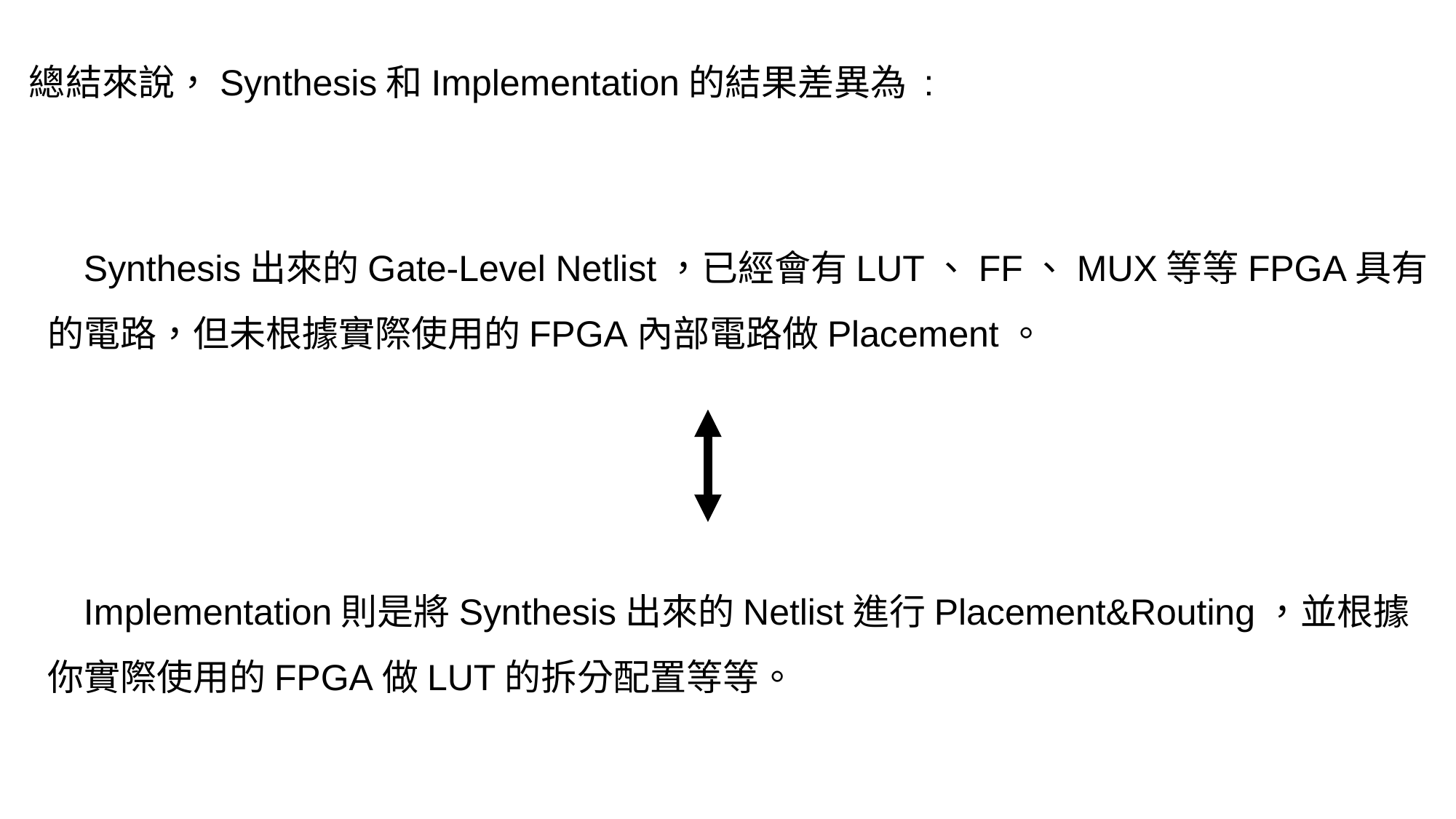

總結來說，Synthesis和Implementation的結果差異為 :

Synthesis出來的Gate-Level Netlist，已經會有LUT、FF、MUX等等FPGA具有的電路，但未根據實際使用的FPGA內部電路做Placement。

Implementation則是將Synthesis出來的Netlist進行Placement&Routing，並根據你實際使用的FPGA做LUT的拆分配置等等。